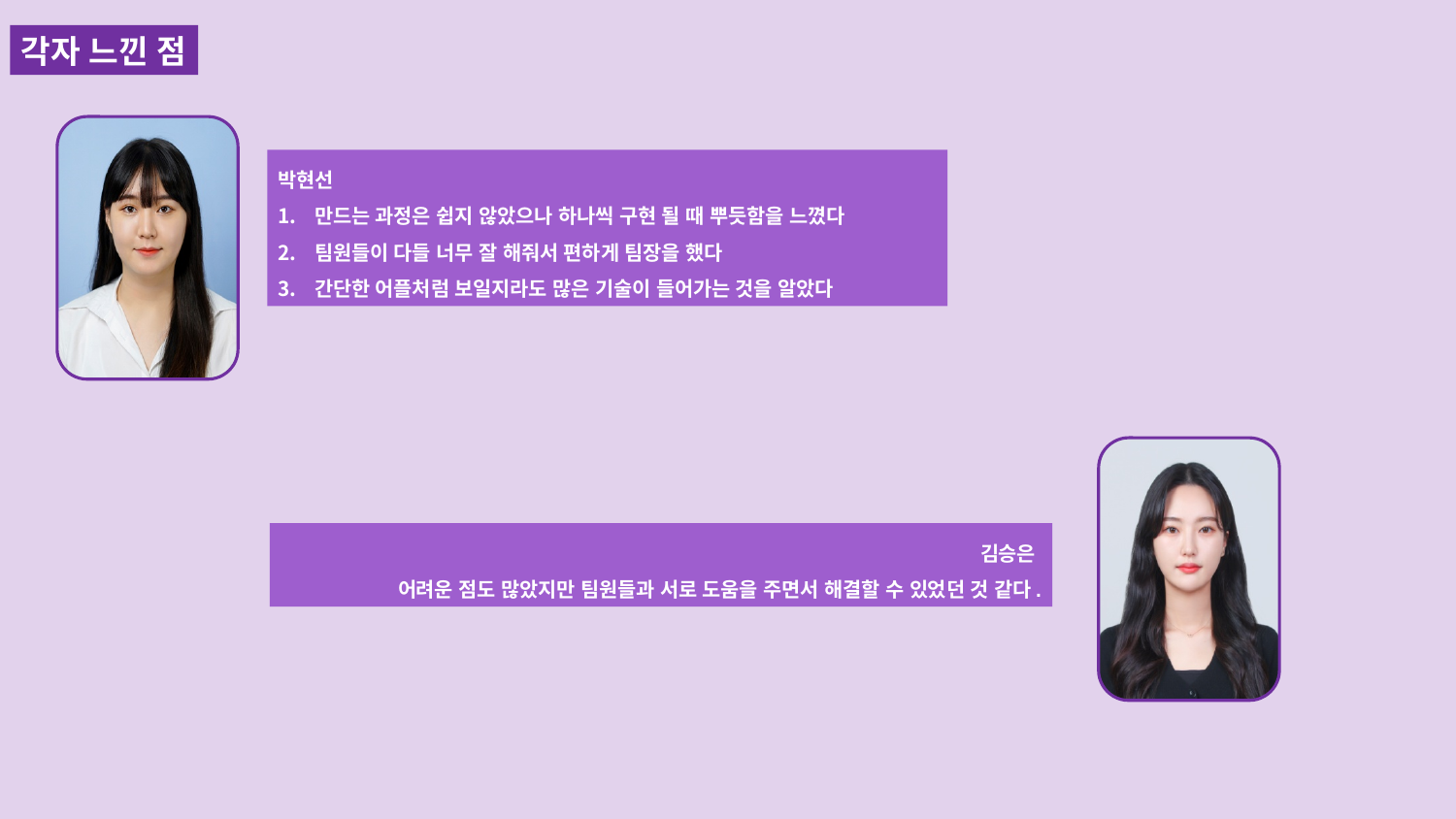

각자 느낀 점

박현선
만드는 과정은 쉽지 않았으나 하나씩 구현 될 때 뿌듯함을 느꼈다
팀원들이 다들 너무 잘 해줘서 편하게 팀장을 했다
간단한 어플처럼 보일지라도 많은 기술이 들어가는 것을 알았다

김승은
어려운 점도 많았지만 팀원들과 서로 도움을 주면서 해결할 수 있었던 것 같다.